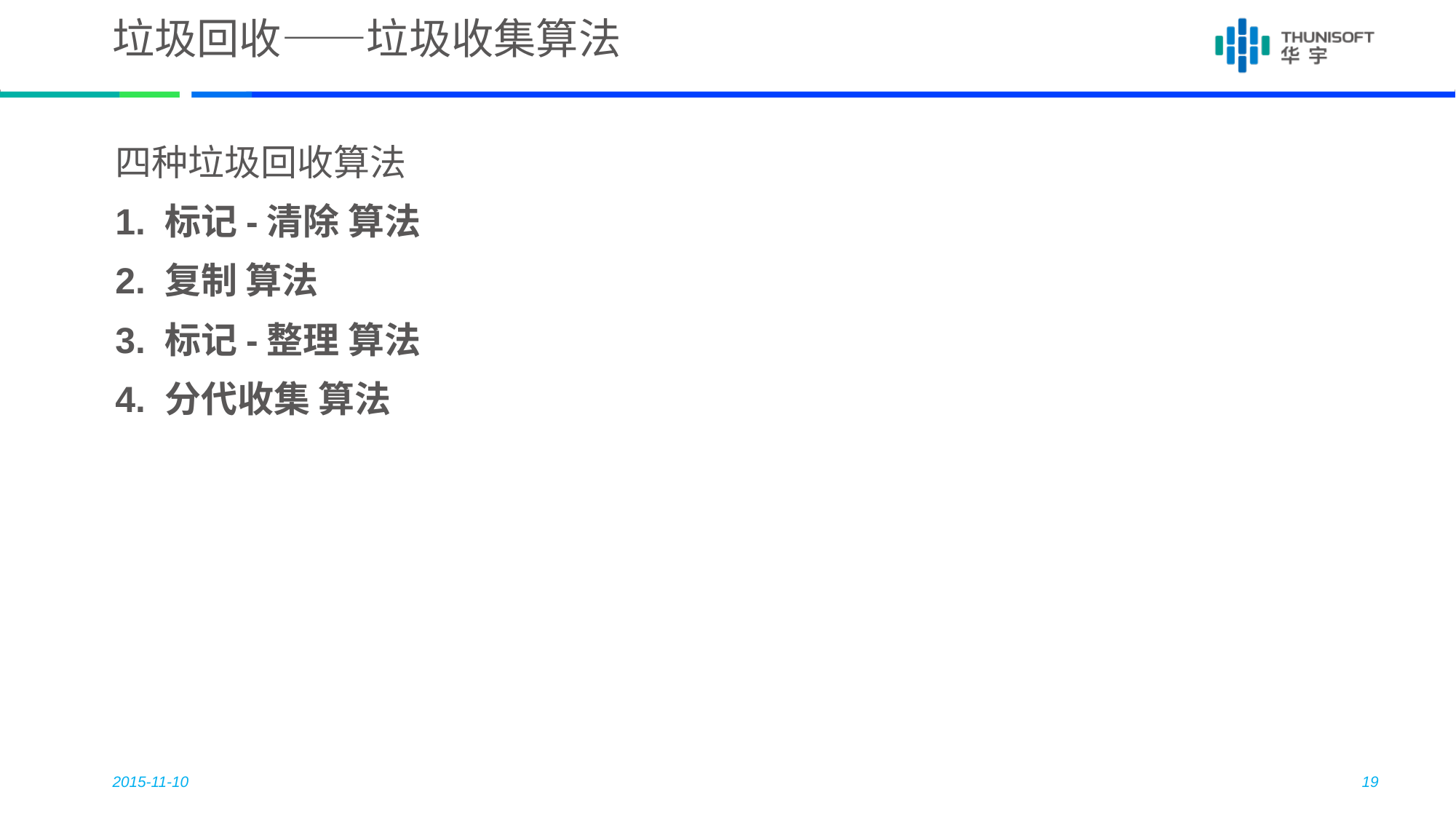

# 垃圾回收——垃圾收集算法
四种垃圾回收算法
1. 标记-清除 算法
2. 复制 算法
3. 标记-整理 算法
4. 分代收集 算法

2015-11-10
19